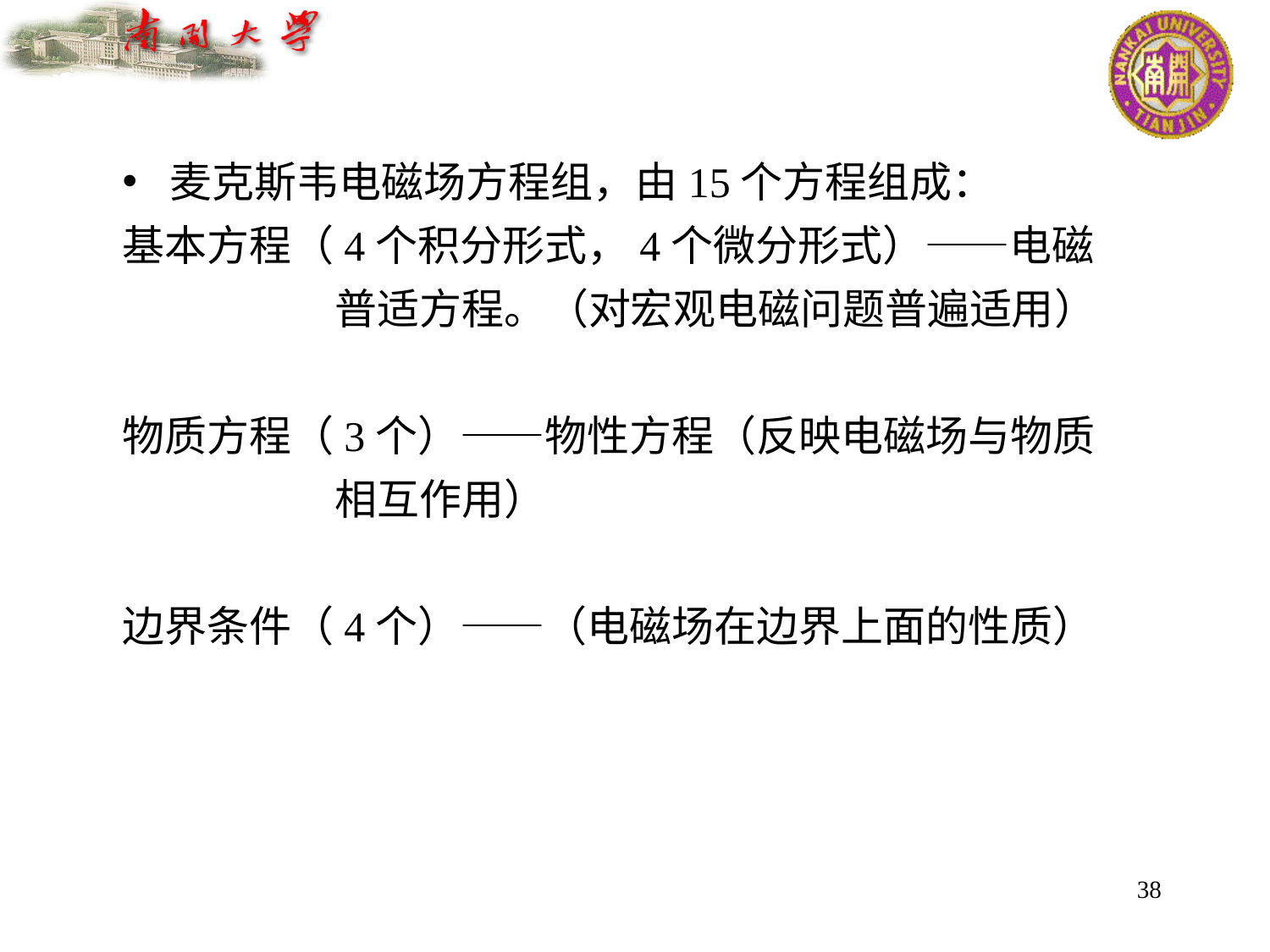

麦克斯韦电磁场方程组，由15个方程组成：
基本方程（4个积分形式，4个微分形式）——电磁普适方程。（对宏观电磁问题普遍适用）

物质方程（3个）——物性方程（反映电磁场与物质相互作用）

边界条件（4个）——（电磁场在边界上面的性质）
38